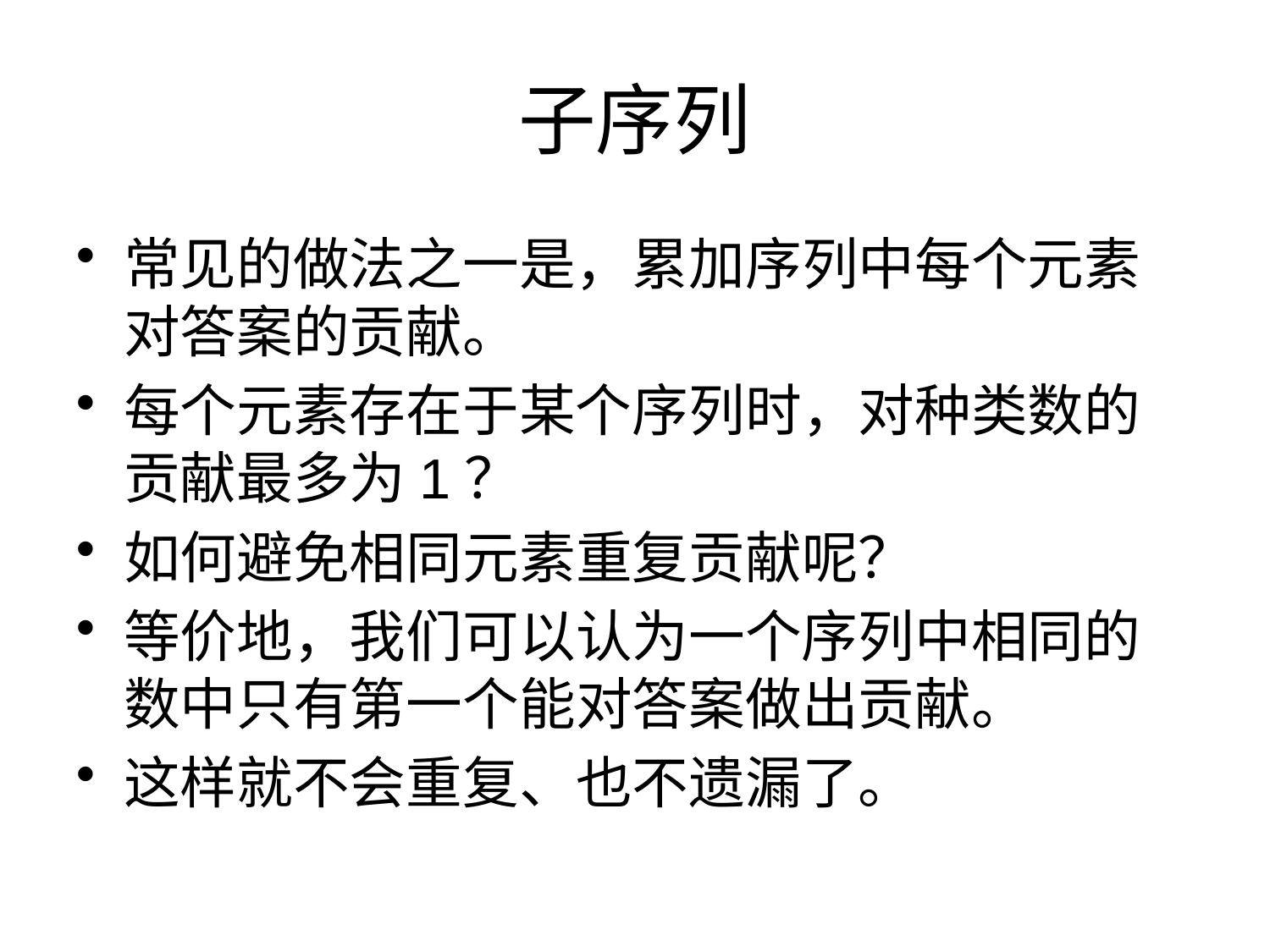

# 子序列
常见的做法之一是，累加序列中每个元素对答案的贡献。
每个元素存在于某个序列时，对种类数的贡献最多为1？
如何避免相同元素重复贡献呢？
等价地，我们可以认为一个序列中相同的数中只有第一个能对答案做出贡献。
这样就不会重复、也不遗漏了。